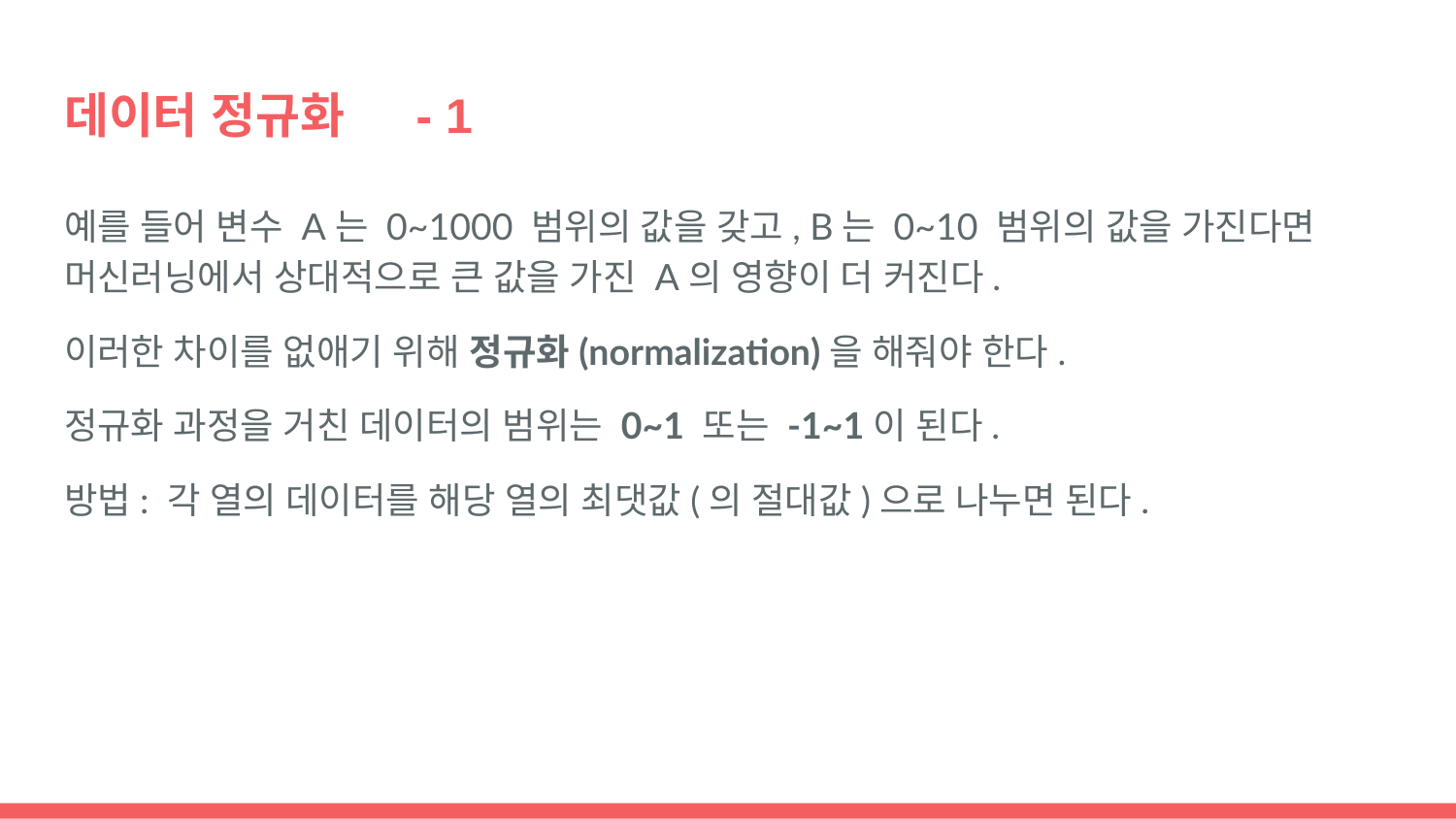

# 데이터 정규화	 - 1
예를 들어 변수 A는 0~1000 범위의 값을 갖고, B는 0~10 범위의 값을 가진다면 머신러닝에서 상대적으로 큰 값을 가진 A의 영향이 더 커진다.
이러한 차이를 없애기 위해 정규화(normalization)을 해줘야 한다.
정규화 과정을 거친 데이터의 범위는 0~1 또는 -1~1이 된다.
방법: 각 열의 데이터를 해당 열의 최댓값(의 절대값)으로 나누면 된다.